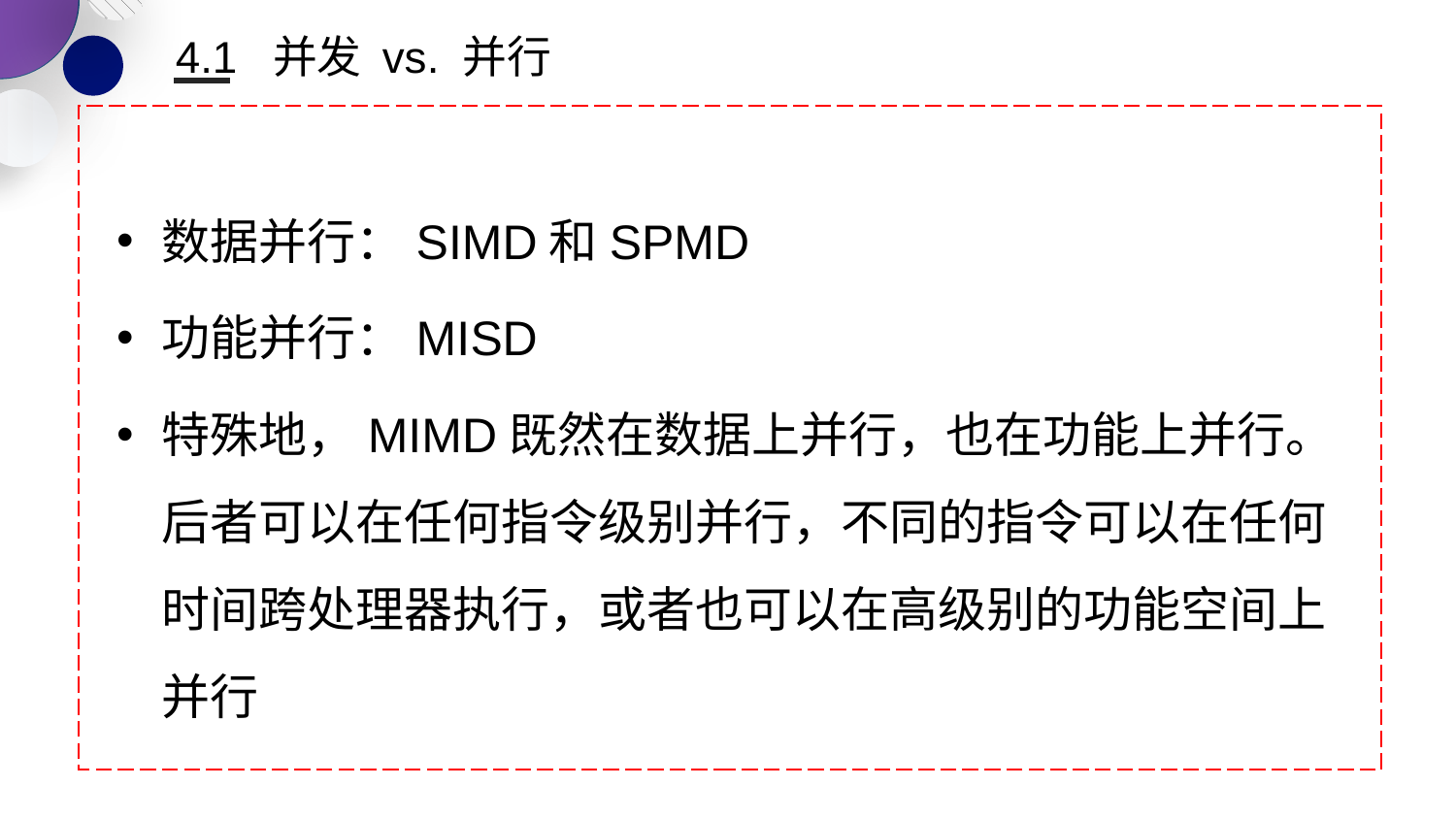

4.1  并发 vs. 并行

数据并行：SIMD和SPMD
功能并行：MISD
特殊地，MIMD既然在数据上并行，也在功能上并行。后者可以在任何指令级别并行，不同的指令可以在任何时间跨处理器执行，或者也可以在高级别的功能空间上并行